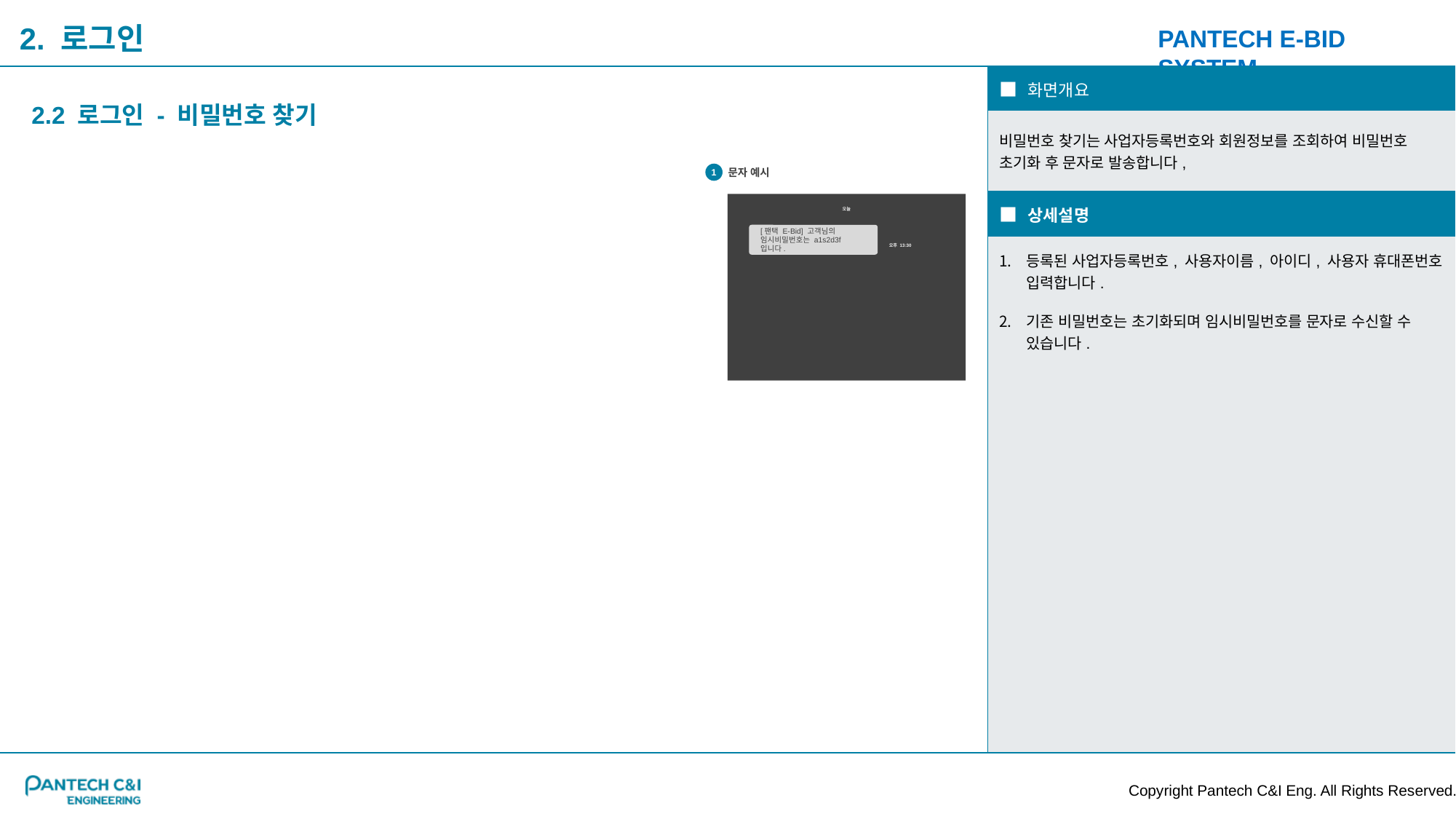

2. 로그인
| ■ 화면개요 |
| --- |
| 비밀번호 찾기는 사업자등록번호와 회원정보를 조회하여 비밀번호 초기화 후 문자로 발송합니다, |
| ■ 상세설명 |
| 등록된 사업자등록번호, 사용자이름, 아이디, 사용자 휴대폰번호 입력합니다. 기존 비밀번호는 초기화되며 임시비밀번호를 문자로 수신할 수 있습니다. |
2.2 로그인 - 비밀번호 찾기
문자 예시
1

오늘
오후 13:30
[팬택 E-Bid] 고객님의 임시비밀번호는 a1s2d3f 입니다.